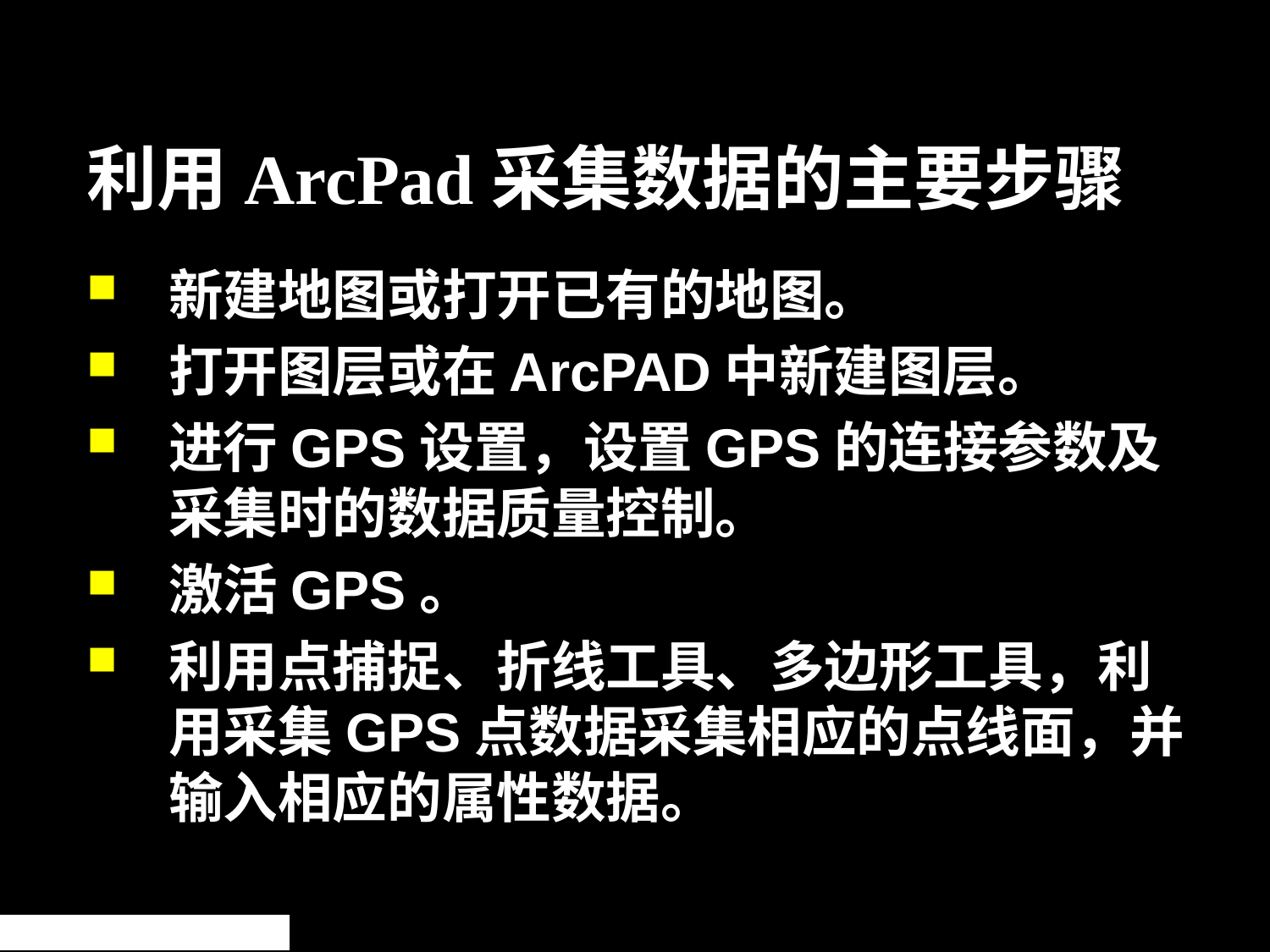

# 利用ArcPad采集数据的主要步骤
新建地图或打开已有的地图。
打开图层或在ArcPAD中新建图层。
进行GPS设置，设置GPS的连接参数及采集时的数据质量控制。
激活GPS。
利用点捕捉、折线工具、多边形工具，利用采集GPS点数据采集相应的点线面，并输入相应的属性数据。